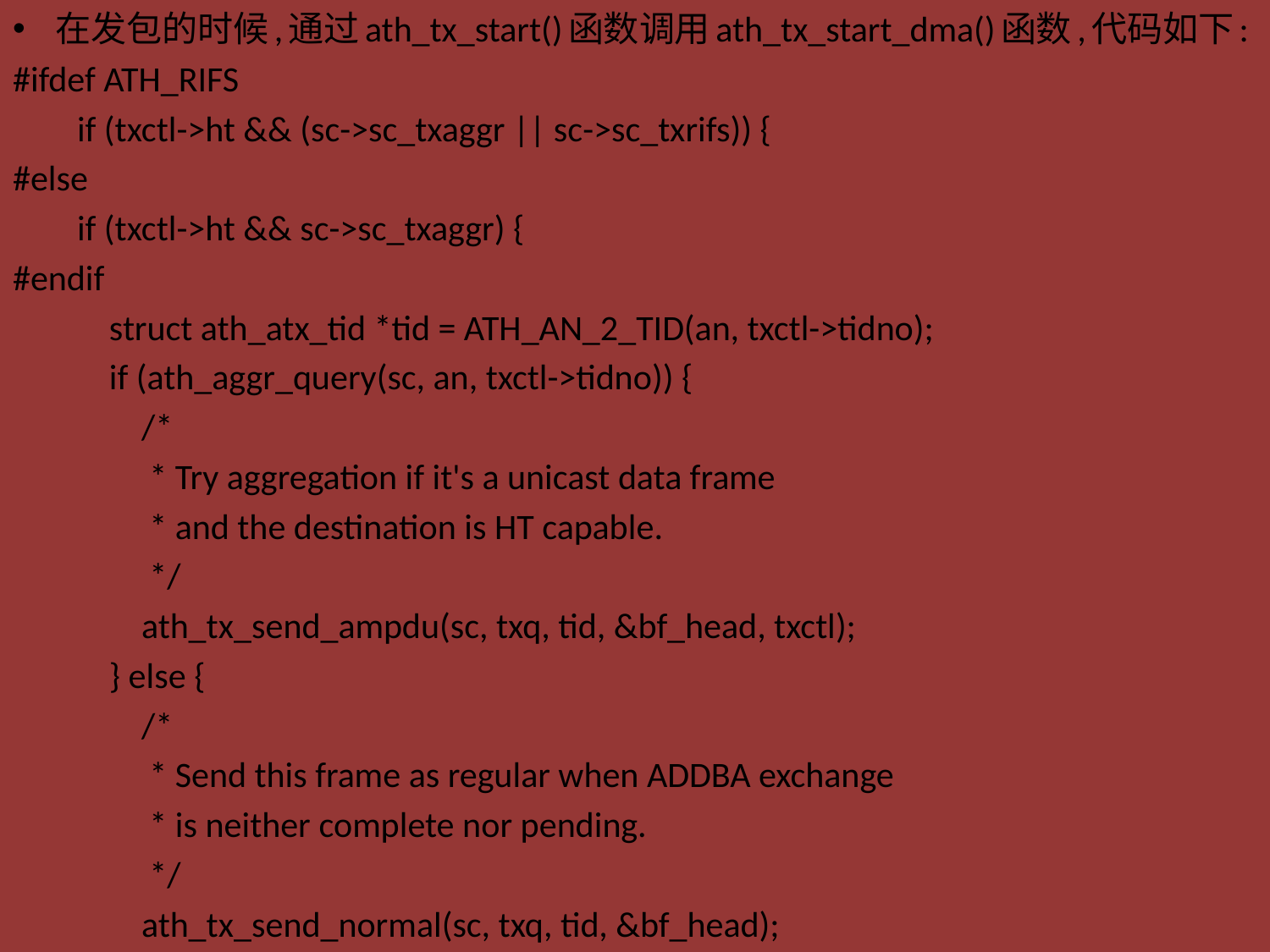

在发包的时候,通过ath_tx_start()函数调用ath_tx_start_dma()函数,代码如下:
#ifdef ATH_RIFS
        if (txctl->ht && (sc->sc_txaggr || sc->sc_txrifs)) {
#else
        if (txctl->ht && sc->sc_txaggr) {
#endif
            struct ath_atx_tid *tid = ATH_AN_2_TID(an, txctl->tidno);
            if (ath_aggr_query(sc, an, txctl->tidno)) {
                /*
                 * Try aggregation if it's a unicast data frame
                 * and the destination is HT capable.
                 */
                ath_tx_send_ampdu(sc, txq, tid, &bf_head, txctl);
            } else {
                /*
                 * Send this frame as regular when ADDBA exchange
                 * is neither complete nor pending.
                 */
                ath_tx_send_normal(sc, txq, tid, &bf_head);